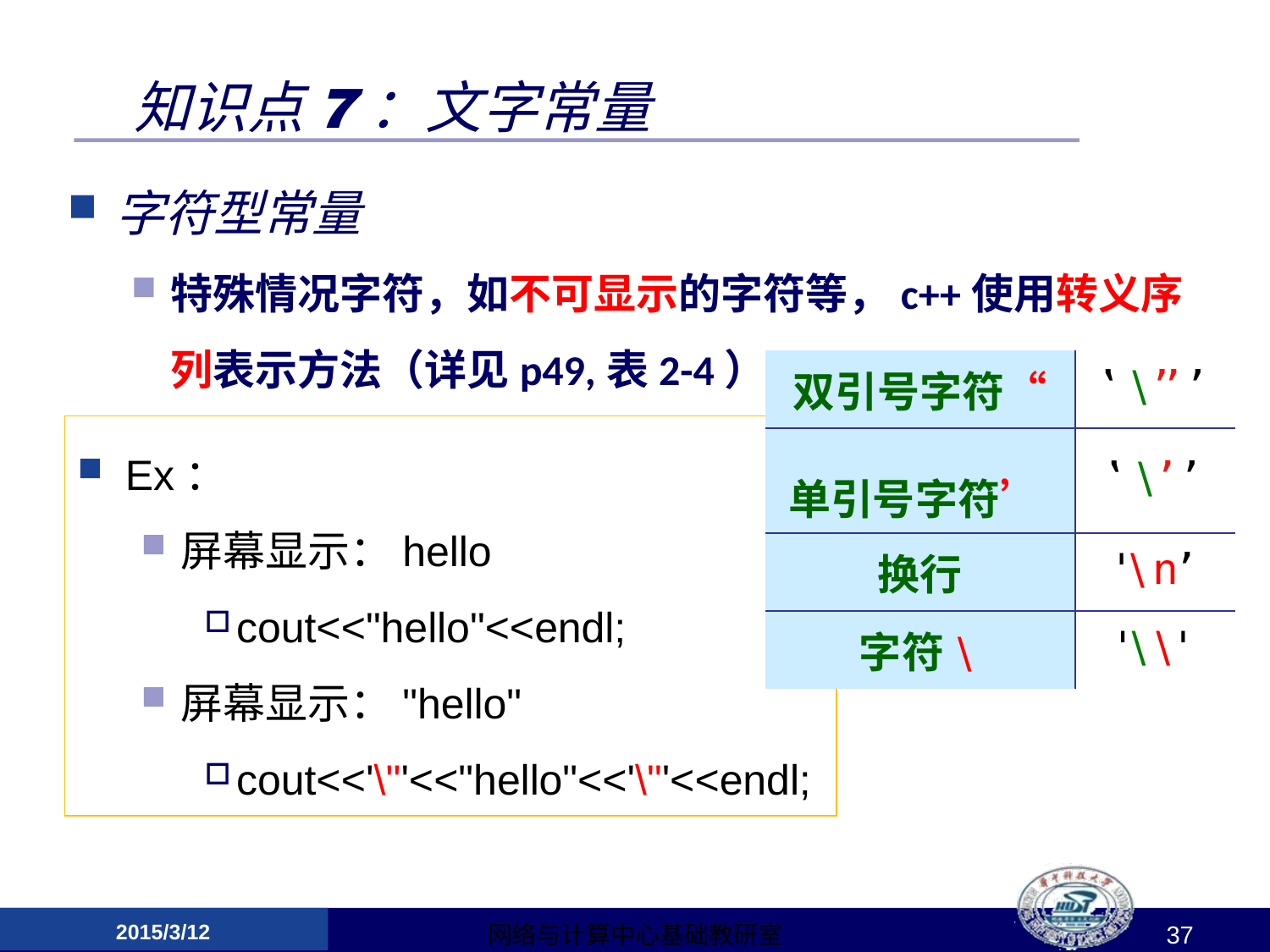

# 知识点7：文字常量
字符型常量
特殊情况字符，如不可显示的字符等，c++使用转义序列表示方法（详见p49,表2-4）

| 双引号字符“ | ‘ \’’ ’ |
| --- | --- |
| 单引号字符’ | ‘ \’ ’ |
| 换行 | '\n’ |
| 字符\ | '\\' |
Ex：
屏幕显示：hello
cout<<"hello"<<endl;
屏幕显示："hello"
cout<<'\"'<<"hello"<<'\"'<<endl;

2015/3/12
网络与计算中心基础教研室
37